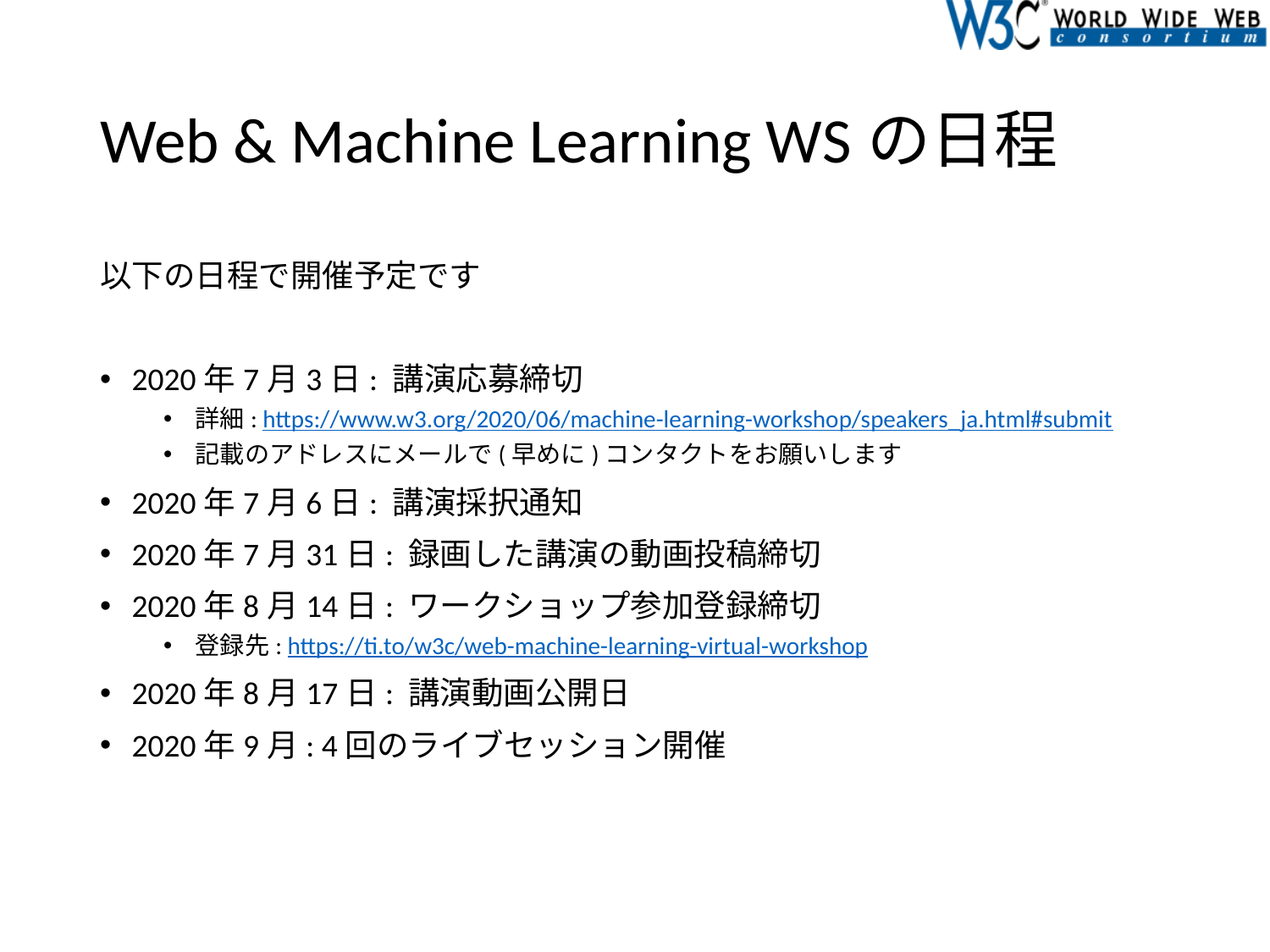

# Web & Machine Learning WSの日程
以下の日程で開催予定です

2020年7月3日: 講演応募締切
詳細: https://www.w3.org/2020/06/machine-learning-workshop/speakers_ja.html#submit
記載のアドレスにメールで(早めに)コンタクトをお願いします
2020年7月6日: 講演採択通知
2020年7月31日: 録画した講演の動画投稿締切
2020年8月14日: ワークショップ参加登録締切
登録先: https://ti.to/w3c/web-machine-learning-virtual-workshop
2020年8月17日: 講演動画公開日
2020年9月: 4回のライブセッション開催